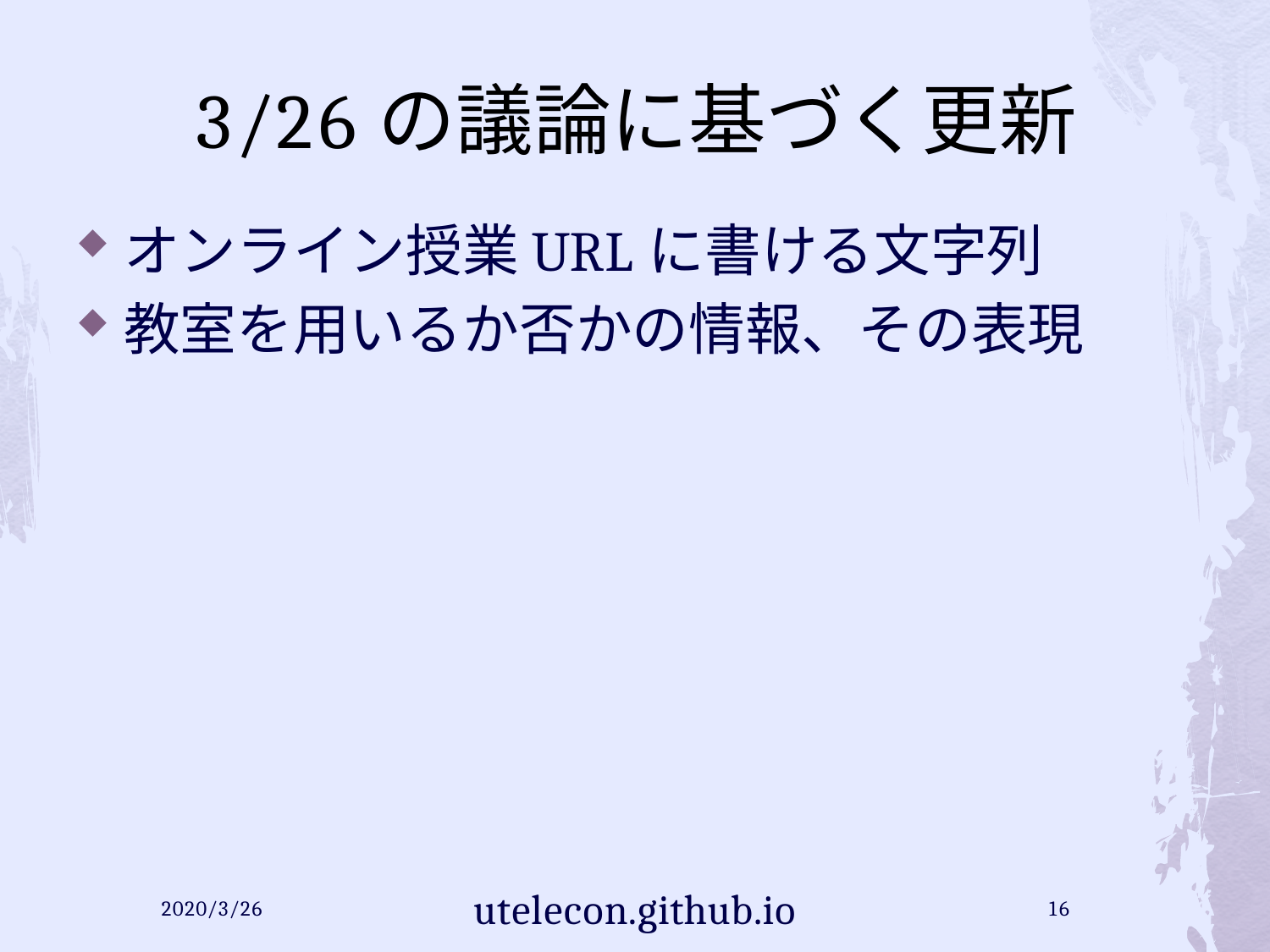

# 3/26の議論に基づく更新
オンライン授業URLに書ける文字列
教室を用いるか否かの情報、その表現
2020/3/26
utelecon.github.io
16